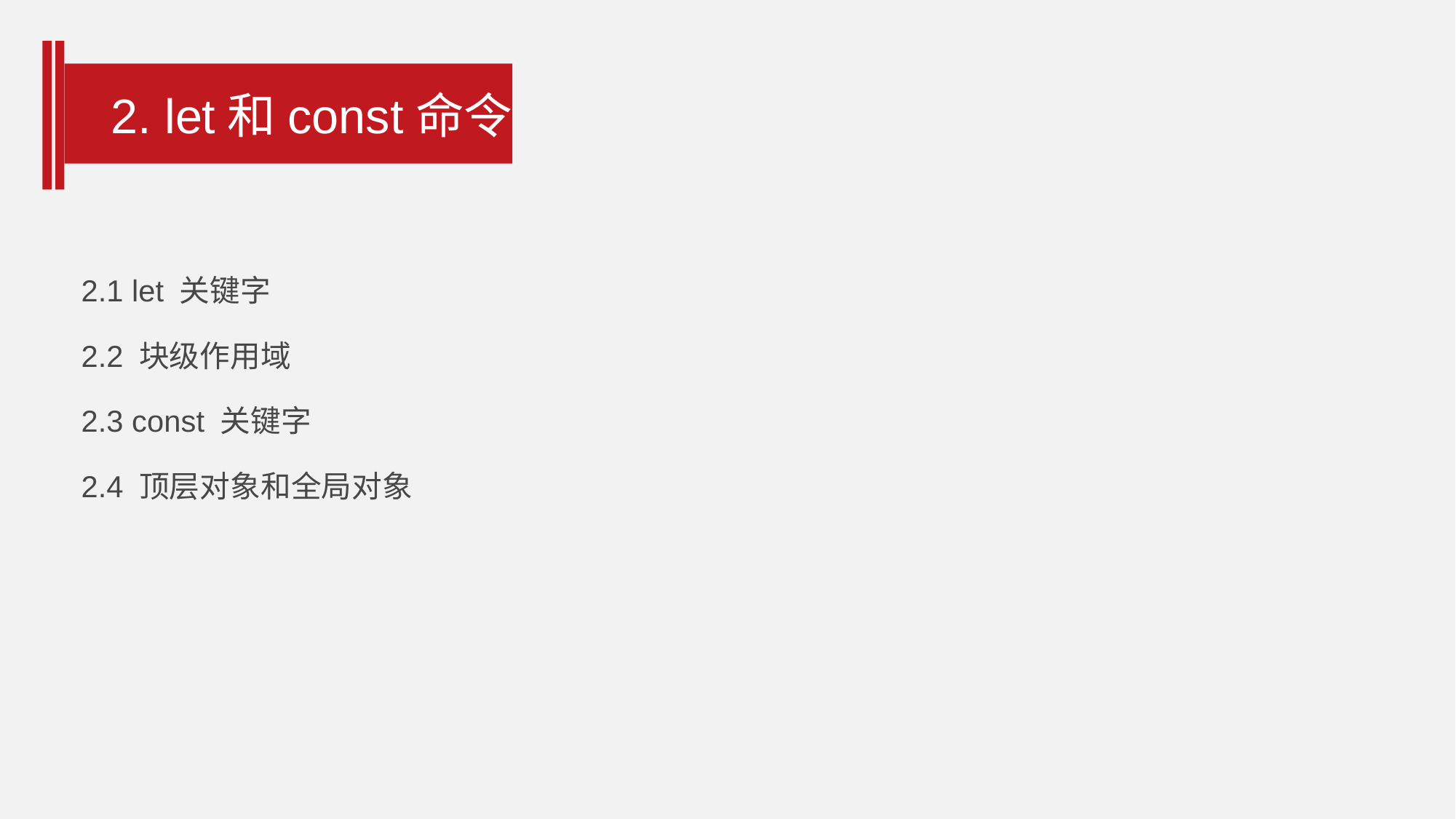

# 2. let和const命令
2.1 let 关键字
2.2 块级作用域
2.3 const 关键字
2.4 顶层对象和全局对象